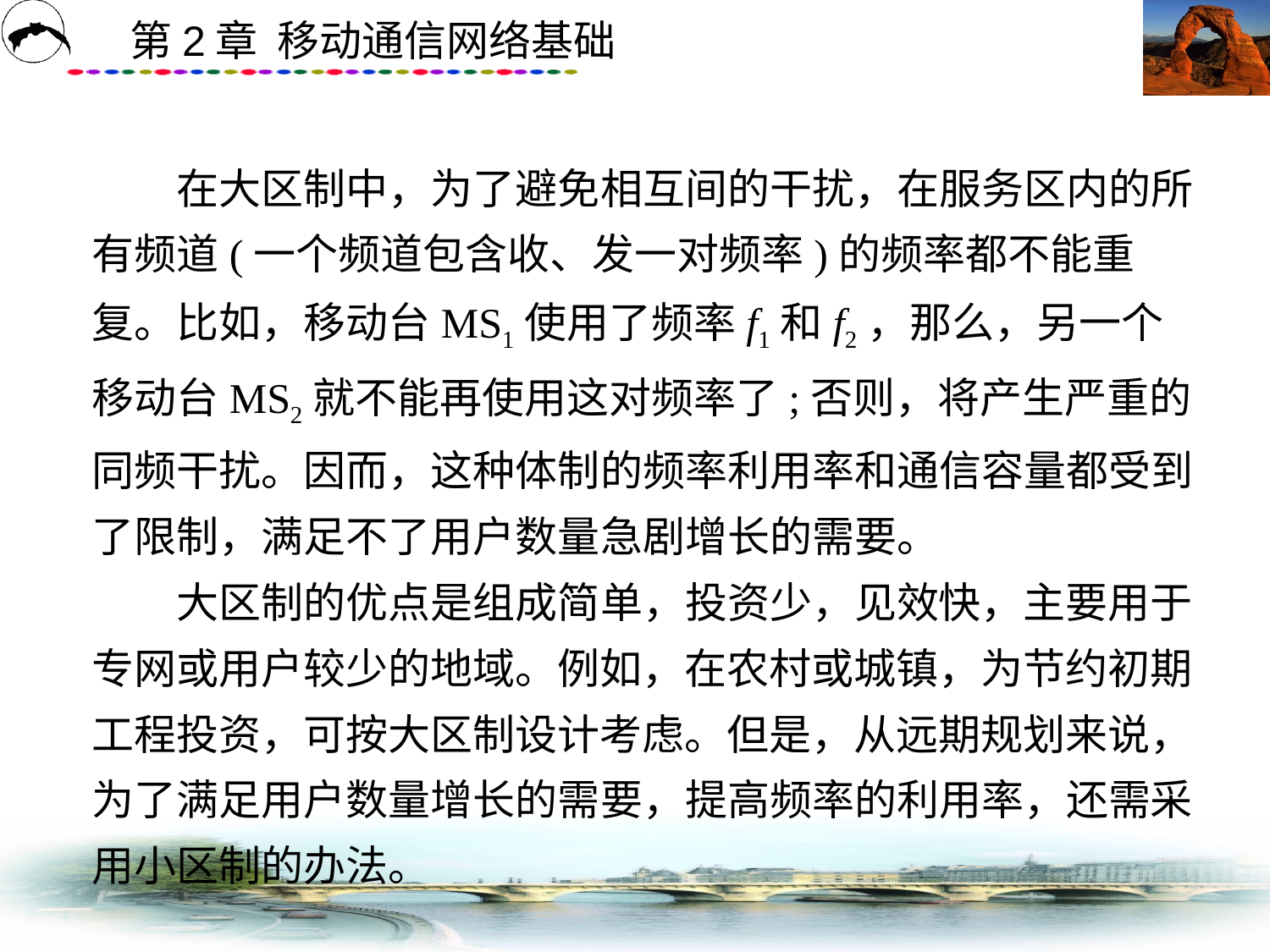

# 在大区制中，为了避免相互间的干扰，在服务区内的所有频道(一个频道包含收、发一对频率)的频率都不能重复。比如，移动台MS1使用了频率f1和f2，那么，另一个移动台MS2就不能再使用这对频率了;否则，将产生严重的同频干扰。因而，这种体制的频率利用率和通信容量都受到了限制，满足不了用户数量急剧增长的需要。 　　大区制的优点是组成简单，投资少，见效快，主要用于专网或用户较少的地域。例如，在农村或城镇，为节约初期工程投资，可按大区制设计考虑。但是，从远期规划来说，为了满足用户数量增长的需要，提高频率的利用率，还需采用小区制的办法。